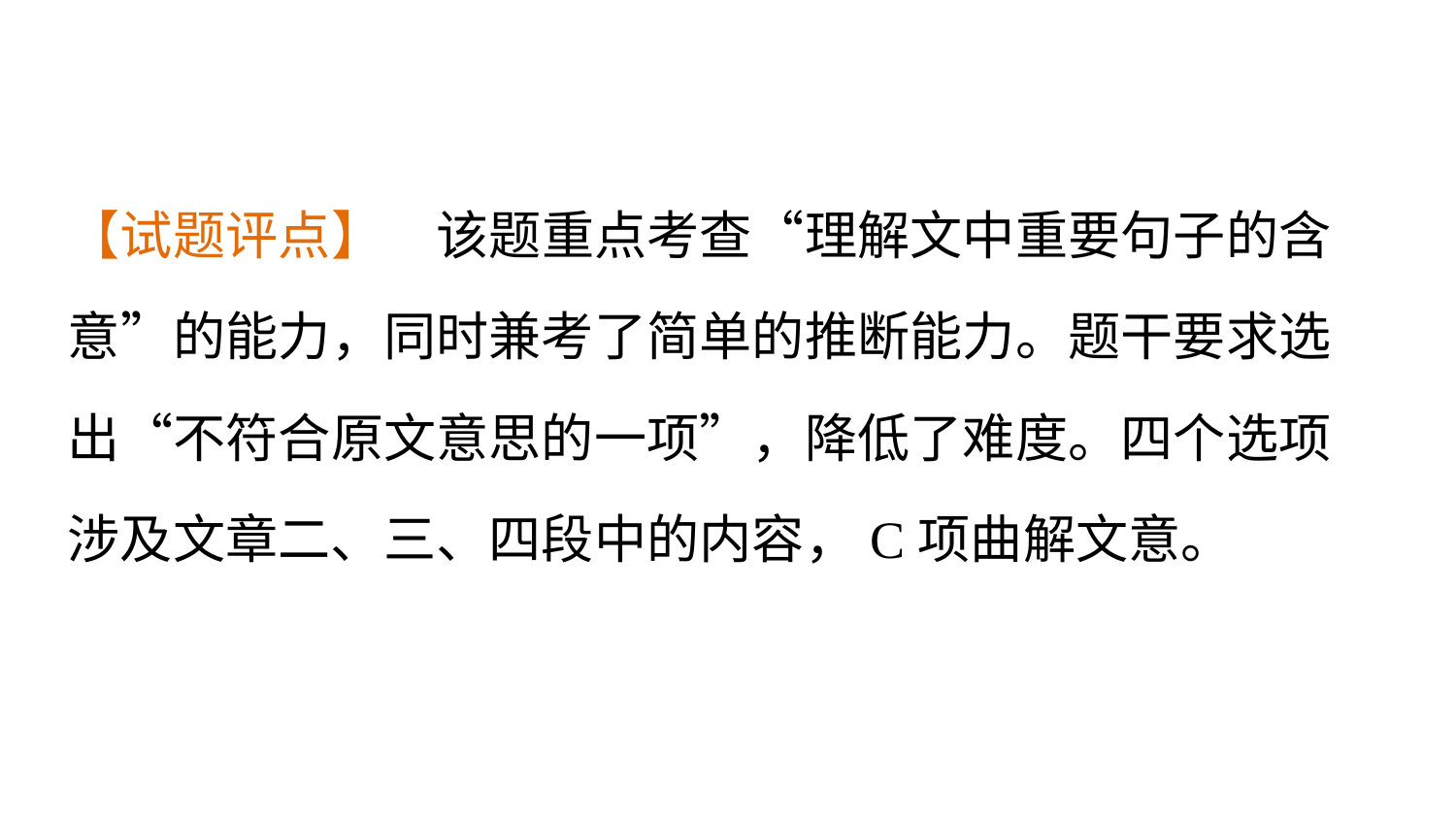

【试题评点】　该题重点考查“理解文中重要句子的含意”的能力，同时兼考了简单的推断能力。题干要求选出“不符合原文意思的一项”，降低了难度。四个选项涉及文章二、三、四段中的内容，C项曲解文意。